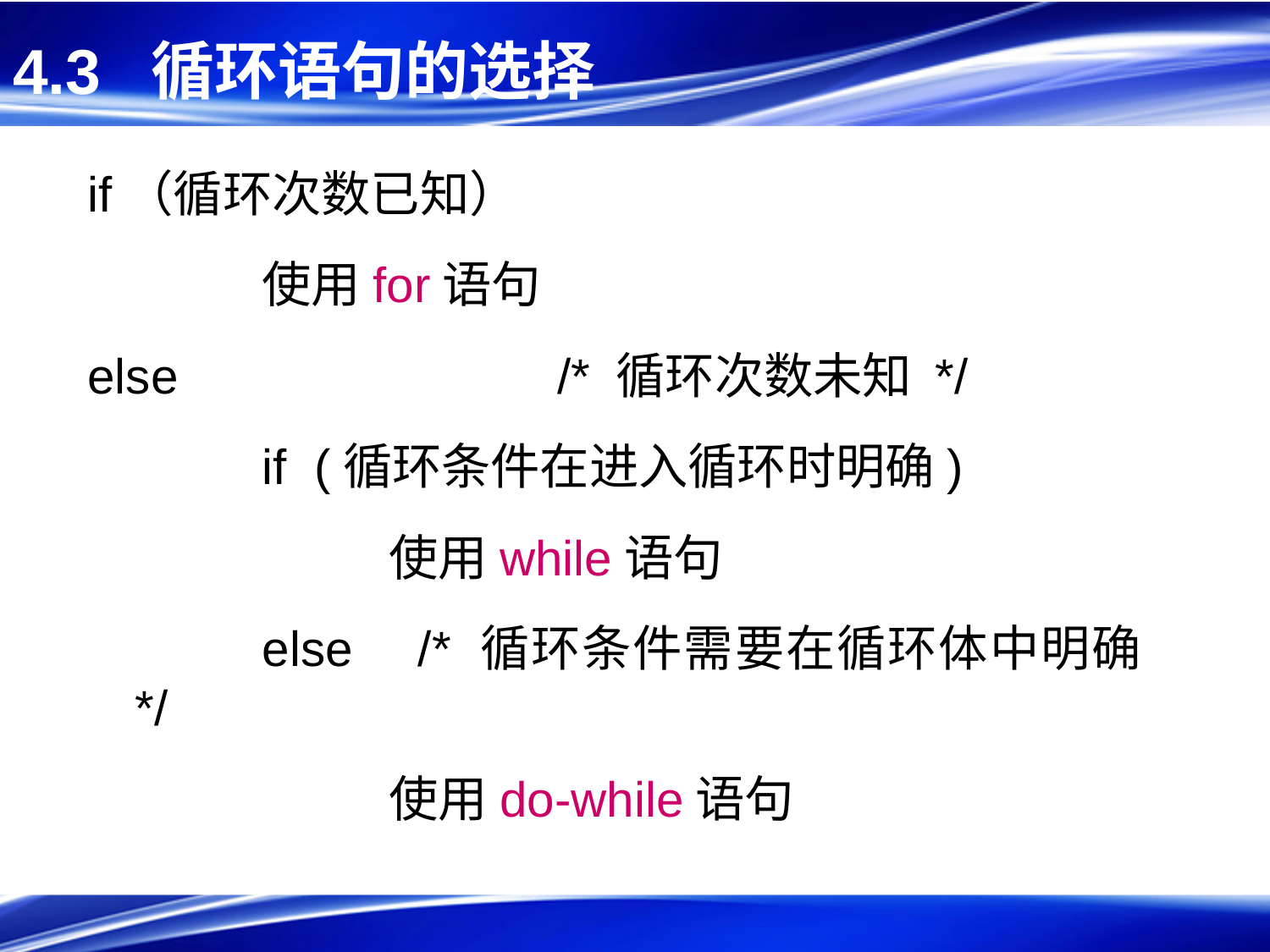

# 4.3  循环语句的选择
if（循环次数已知）
	 	使用for语句
else		  	   /* 循环次数未知 */
		if  (循环条件在进入循环时明确)
			使用while语句
		else 	  /* 循环条件需要在循环体中明确 */
			使用do-while语句